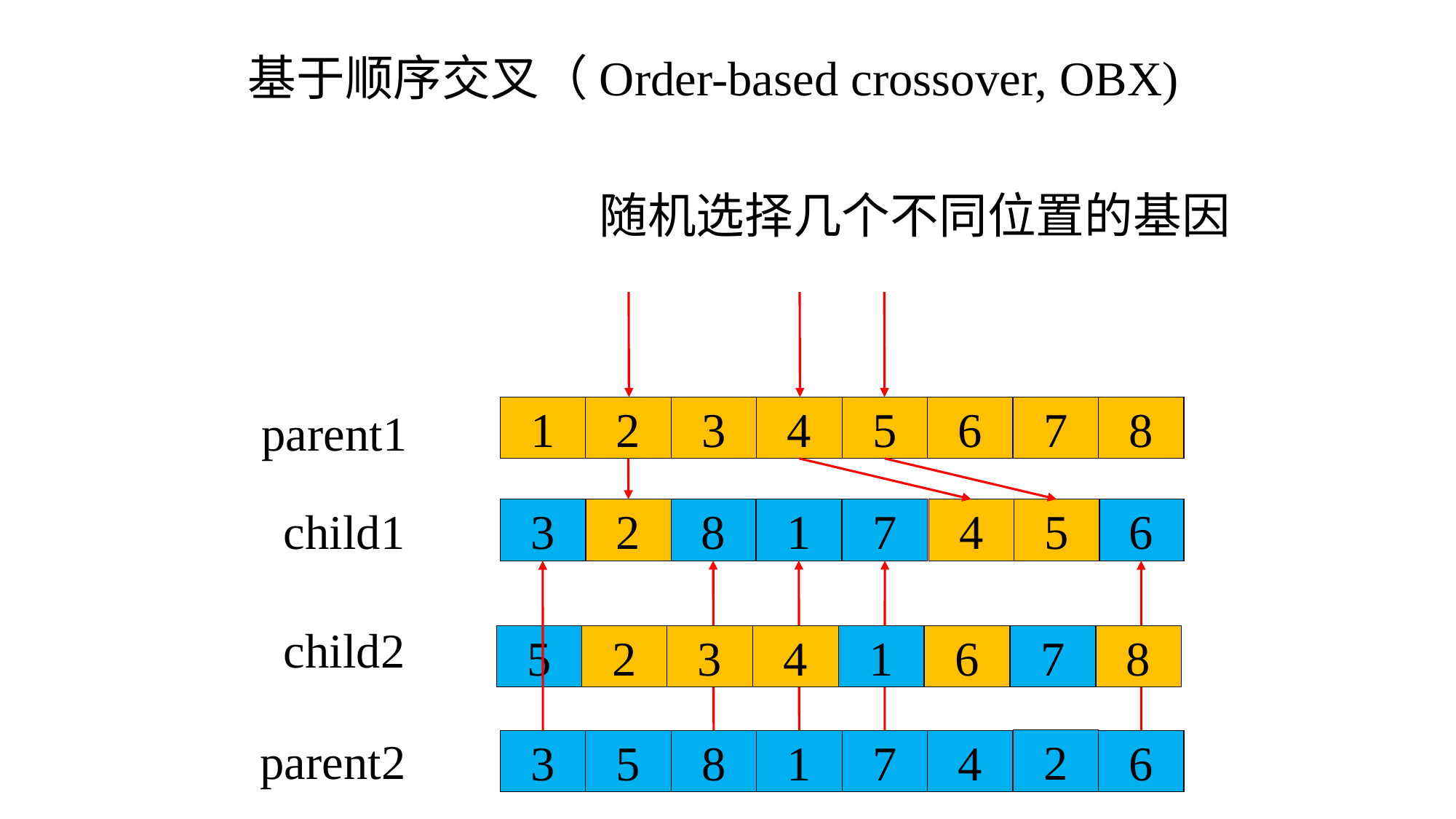

基于顺序交叉（Order-based crossover, OBX)
随机选择几个不同位置的基因
parent1
1
2
2
3
3
4
4
5
5
6
7
8
child1
4
8
1
7
5
6
3
2
child2
3
8
6
7
5
2
4
1
parent2
2
3
5
8
1
7
4
4
2
6
3